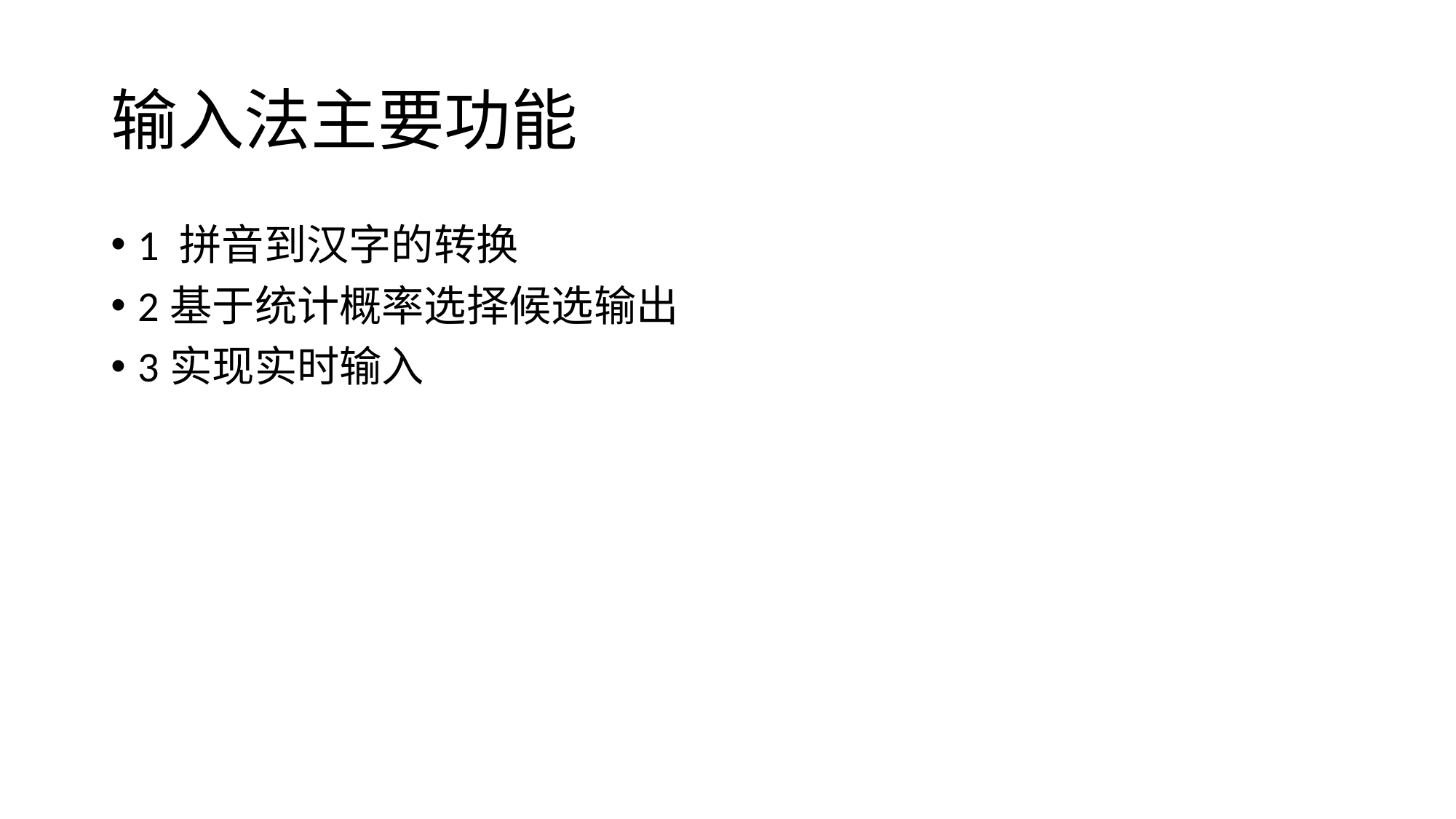

# 输入法主要功能
1 拼音到汉字的转换
2基于统计概率选择候选输出
3实现实时输入